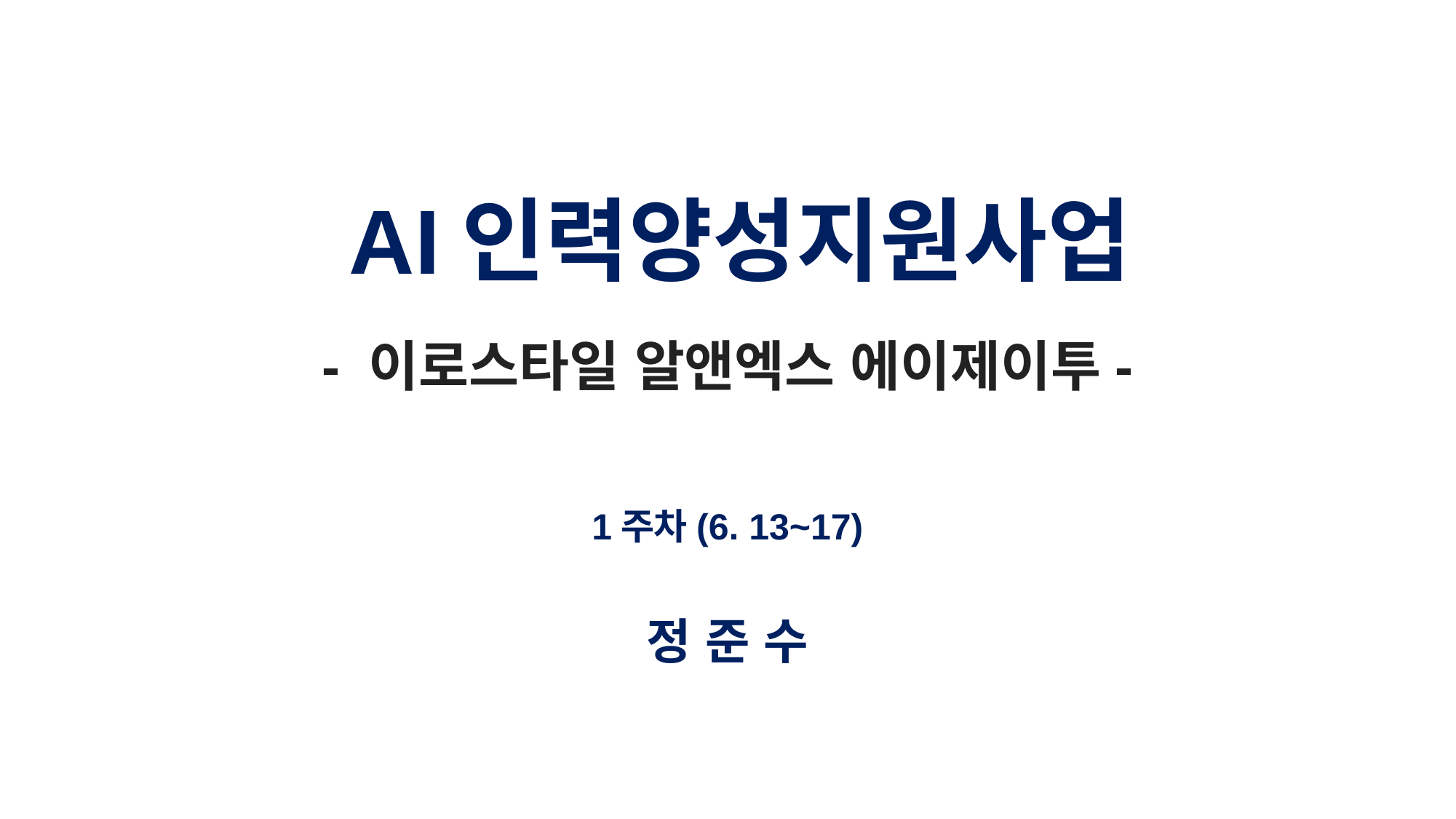

# AI인력양성지원사업 - 이로스타일 알앤엑스 에이제이투-
1주차(6. 13~17)

정 준 수